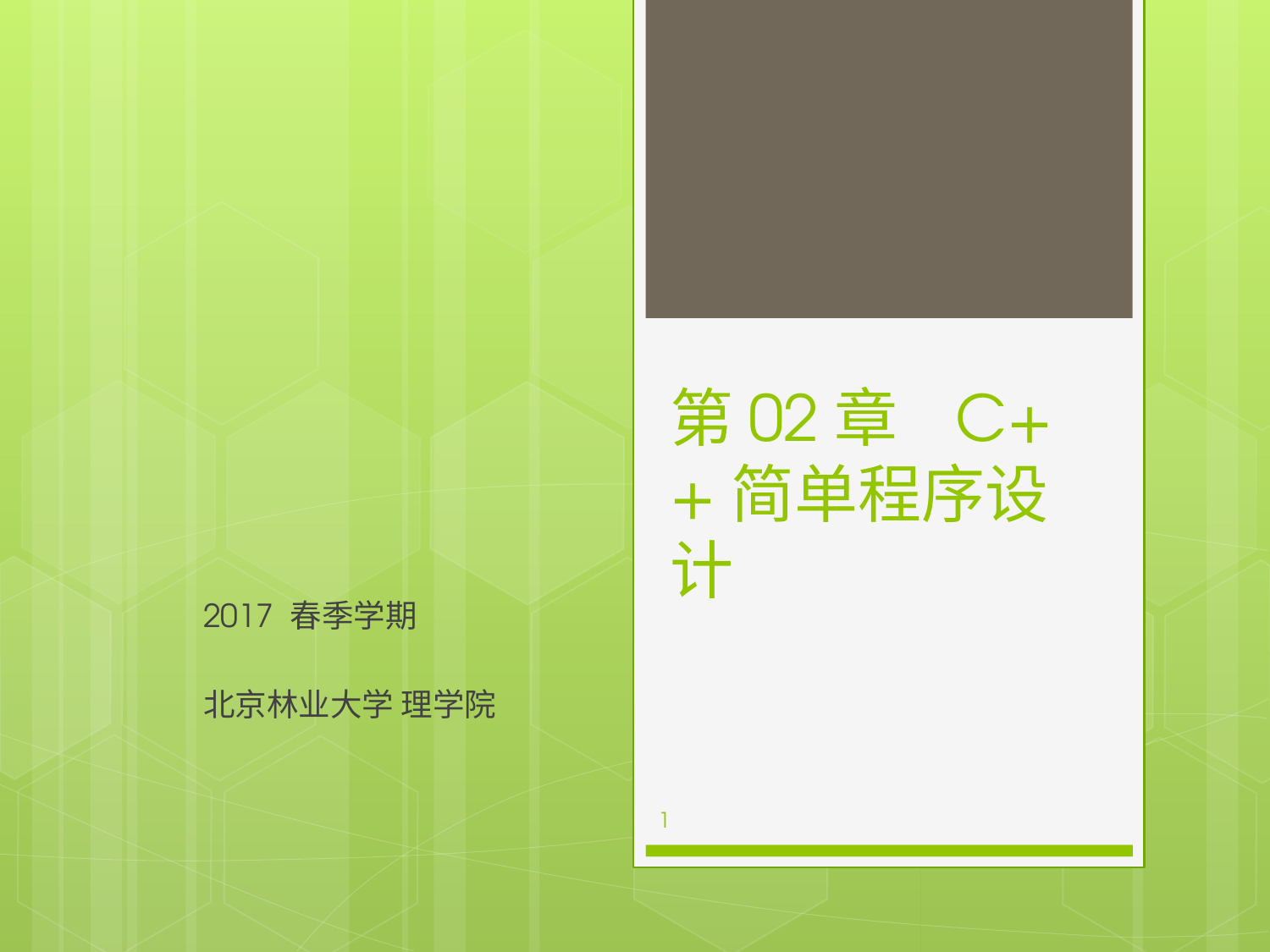

# 第02章   C++简单程序设计
2017 春季学期

北京林业大学 理学院
1